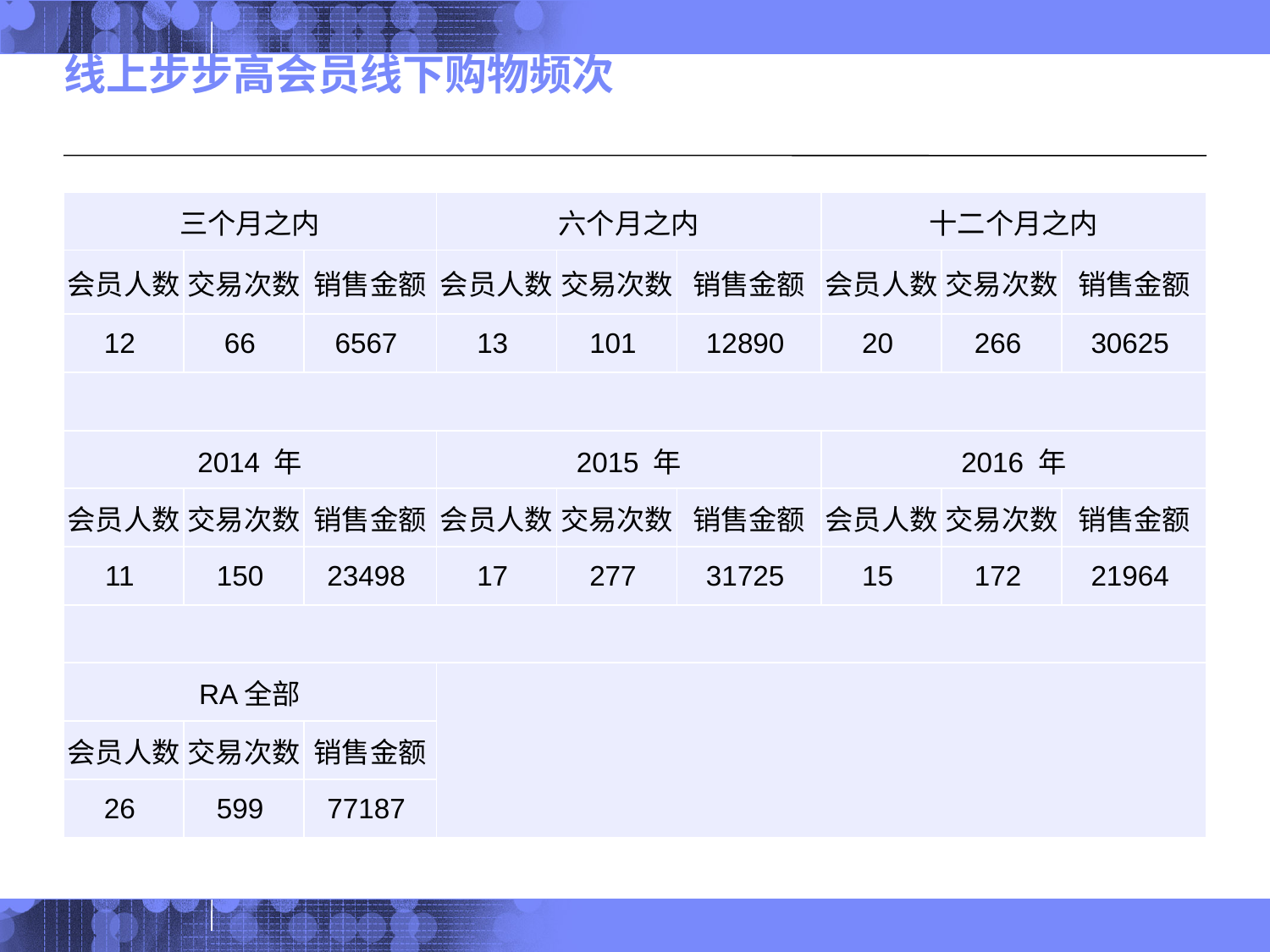

# 线上步步高会员线下购物频次
| 三个月之内 |  |  | 六个月之内 |  |  | 十二个月之内 |  |  |
| --- | --- | --- | --- | --- | --- | --- | --- | --- |
| 会员人数 | 交易次数 | 销售金额 | 会员人数 | 交易次数 | 销售金额 | 会员人数 | 交易次数 | 销售金额 |
| 12 | 66 | 6567 | 13 | 101 | 12890 | 20 | 266 | 30625 |
|  |  |  |  |  |  |  |  |  |
| 2014 年 |  |  | 2015 年 |  |  | 2016 年 |  |  |
| 会员人数 | 交易次数 | 销售金额 | 会员人数 | 交易次数 | 销售金额 | 会员人数 | 交易次数 | 销售金额 |
| 11 | 150 | 23498 | 17 | 277 | 31725 | 15 | 172 | 21964 |
|  |  |  |  |  |  |  |  |  |
| RA全部 |  |  |  |  |  |  |  |  |
| 会员人数 | 交易次数 | 销售金额 |  |  |  |  |  |  |
| 26 | 599 | 77187 |  |  |  |  |  |  |